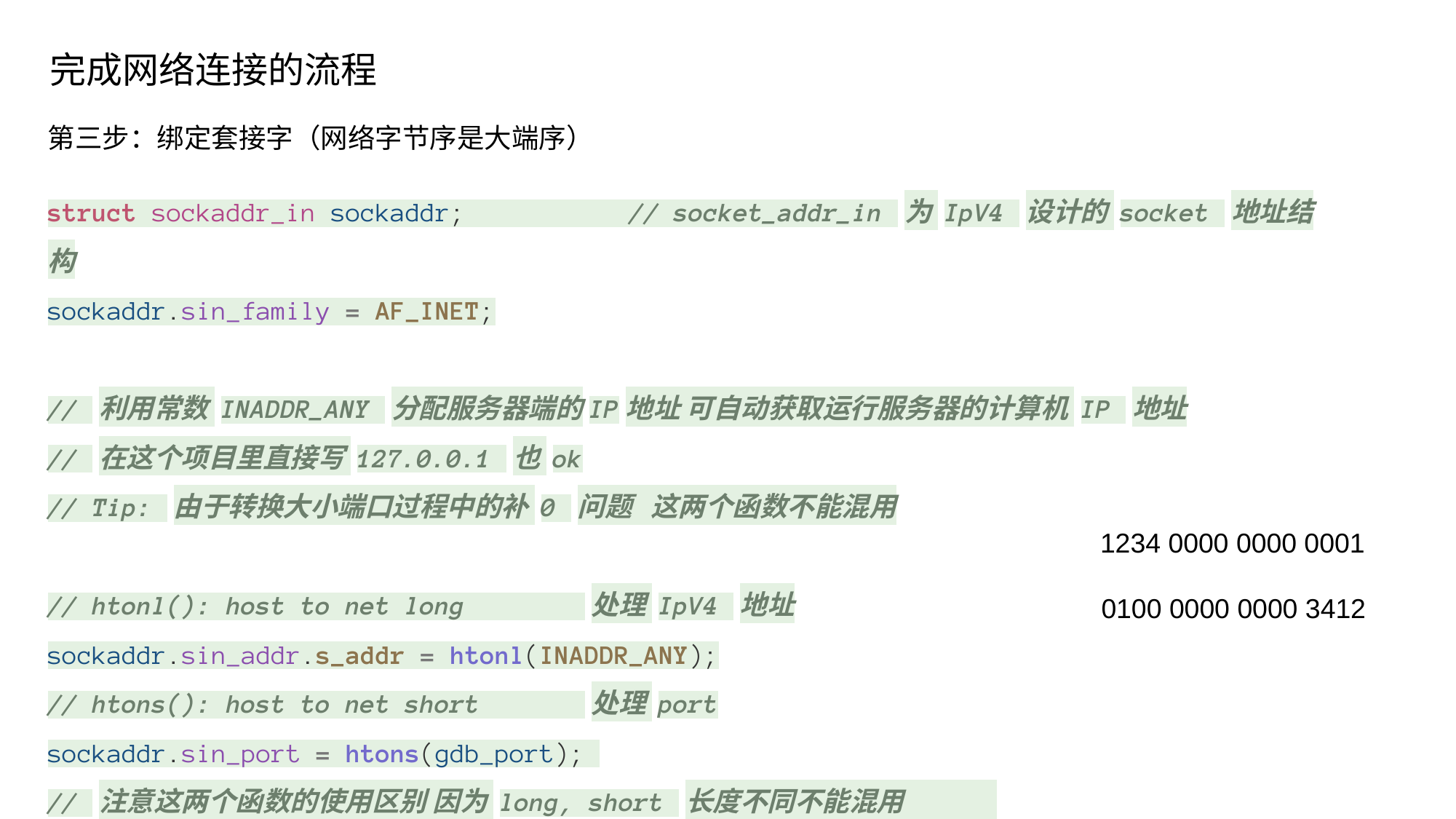

完成网络连接的流程
第三步：绑定套接字（网络字节序是大端序）
struct sockaddr_in sockaddr;           // socket_addr_in 为 IpV4 设计的 socket 地址结构
sockaddr.sin_family = AF_INET;

// 利用常数 INADDR_ANY 分配服务器端的IP地址 可自动获取运行服务器的计算机 IP 地址
// 在这个项目里直接写 127.0.0.1 也 ok
// Tip: 由于转换大小端口过程中的补 0 问题   这两个函数不能混用

// htonl(): host to net long        处理 IpV4 地址
sockaddr.sin_addr.s_addr = htonl(INADDR_ANY);
// htons(): host to net short       处理 port
sockaddr.sin_port = htons(gdb_port);
// 注意这两个函数的使用区别 因为 long, short 长度不同不能混用
1234 0000 0000 0001
0100 0000 0000 3412